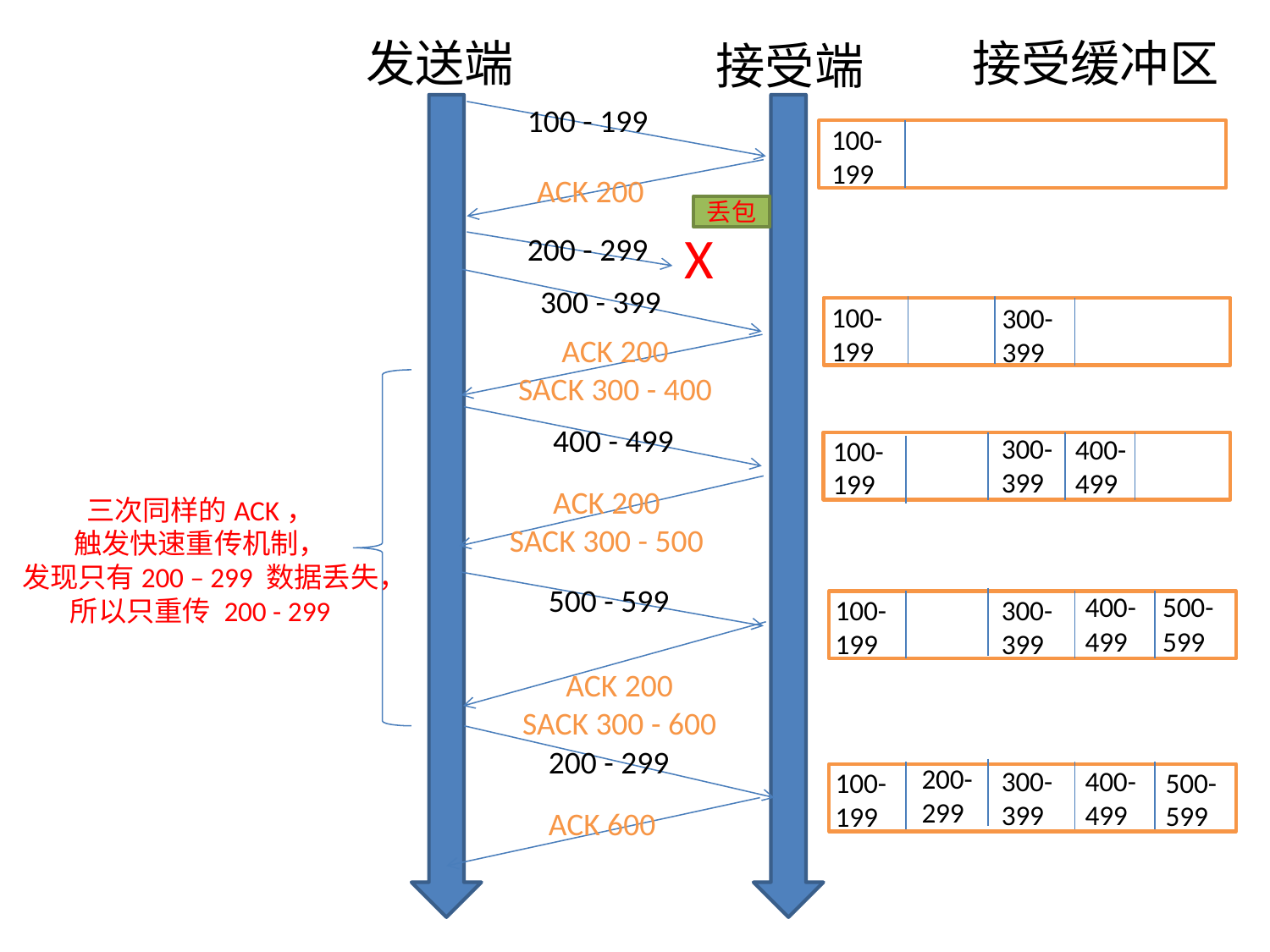

发送端
接受缓冲区
接受端

100 - 199

100-199

ACK 200
丢包
X
200 - 299
300 - 399
100-199
300-399

ACK 200
SACK 300 - 400

400 - 499
300-399
400-499
100-199

ACK 200
SACK 300 - 500
三次同样的ACK，
触发快速重传机制，
发现只有200 – 299 数据丢失，
所以只重传 200 - 299
500 - 599
500-599
400-499
100-199
300-399

ACK 200
SACK 300 - 600
200 - 299
200-299
400-499
300-399
500-599
100-199

ACK 600